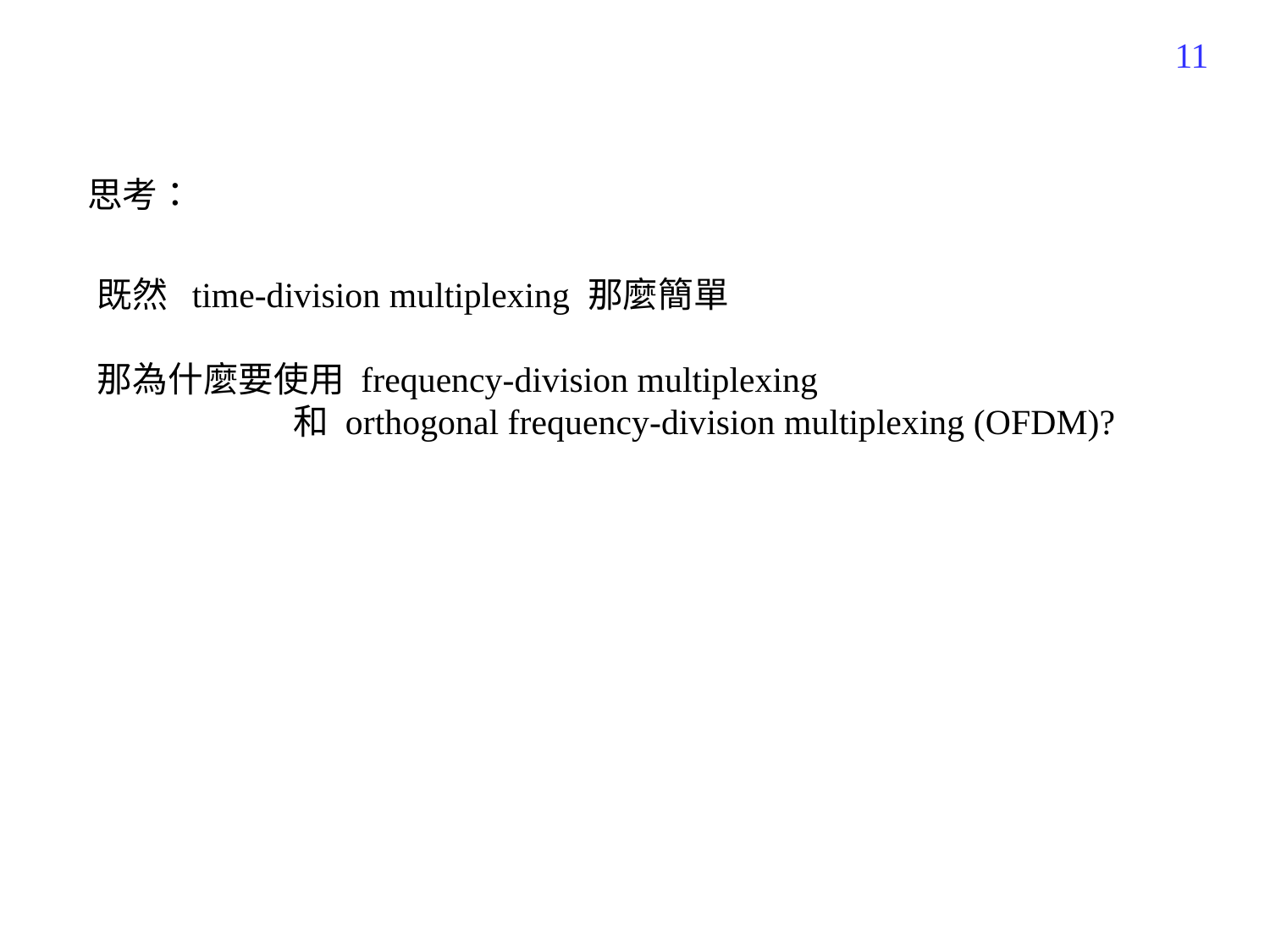

11
思考：
既然  time-division multiplexing 那麼簡單

那為什麼要使用 frequency-division multiplexing
                        和 orthogonal frequency-division multiplexing (OFDM)?